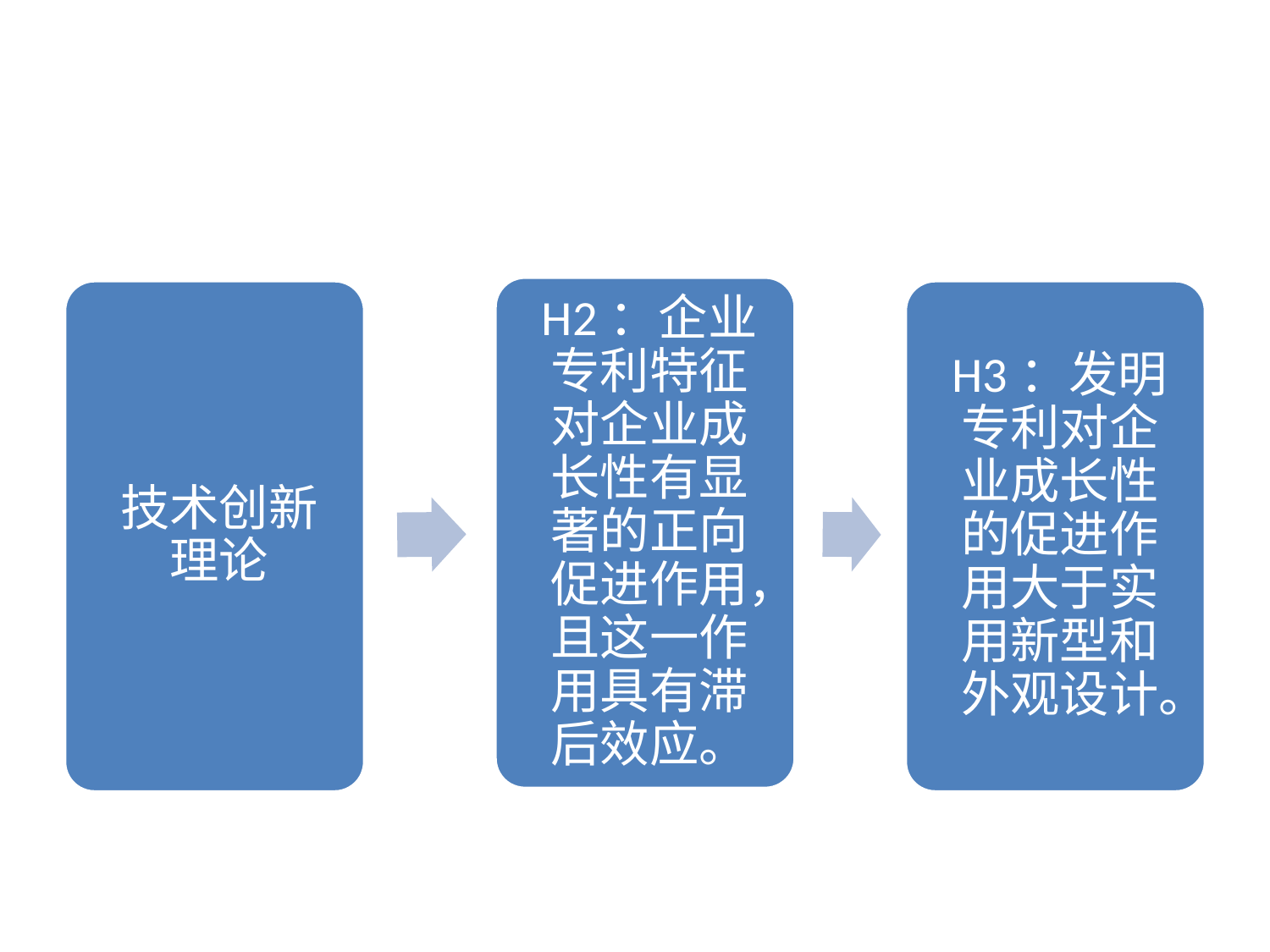

#
技术创新理论

H2：企业专利特征对企业成长性有显著的正向促进作用，且这一作用具有滞后效应。

H3：发明专利对企业成长性的促进作用大于实用新型和外观设计。